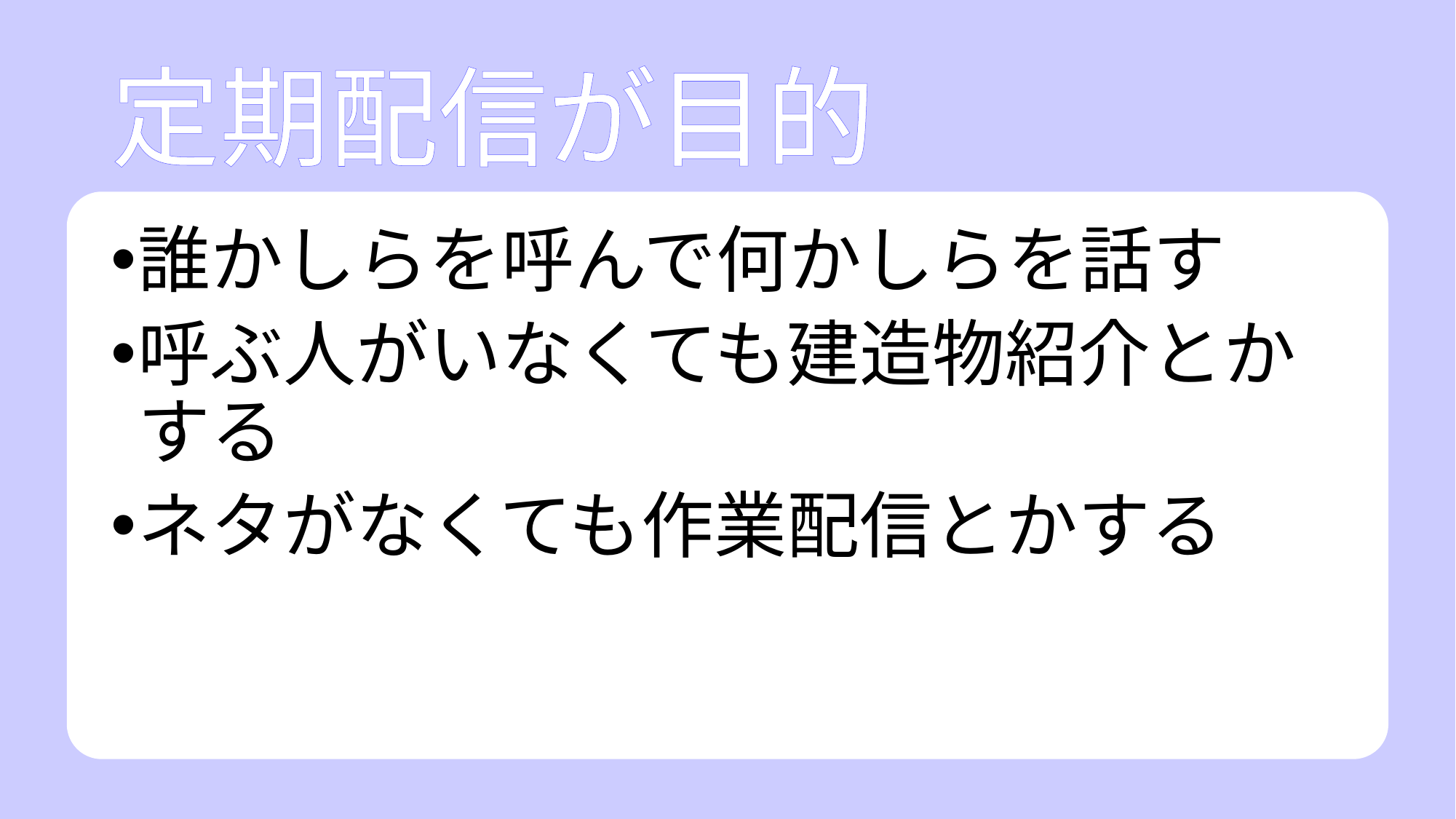

# 定期配信が目的
誰かしらを呼んで何かしらを話す
呼ぶ人がいなくても建造物紹介とかする
ネタがなくても作業配信とかする